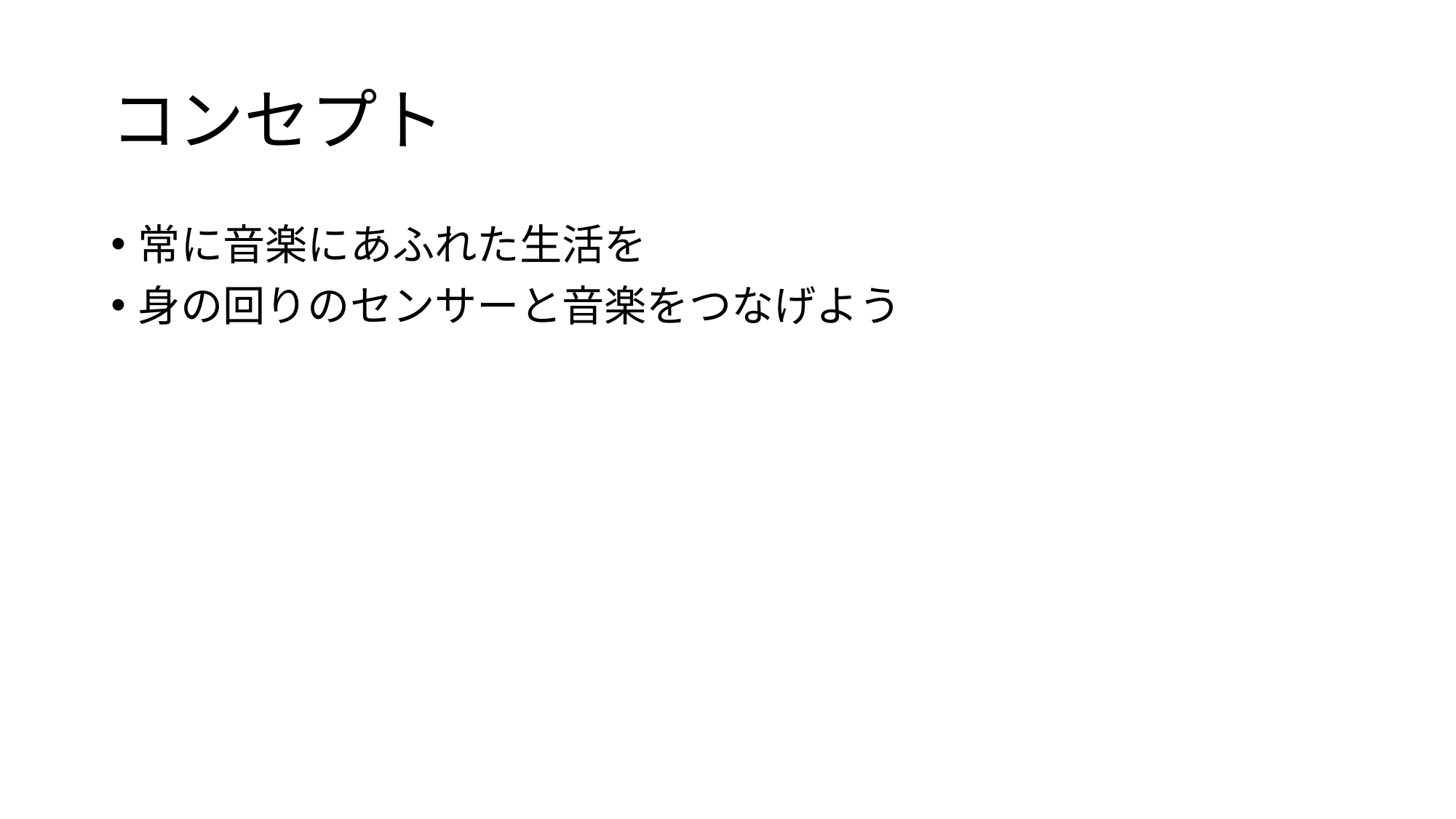

# コンセプト
常に音楽にあふれた生活を
身の回りのセンサーと音楽をつなげよう